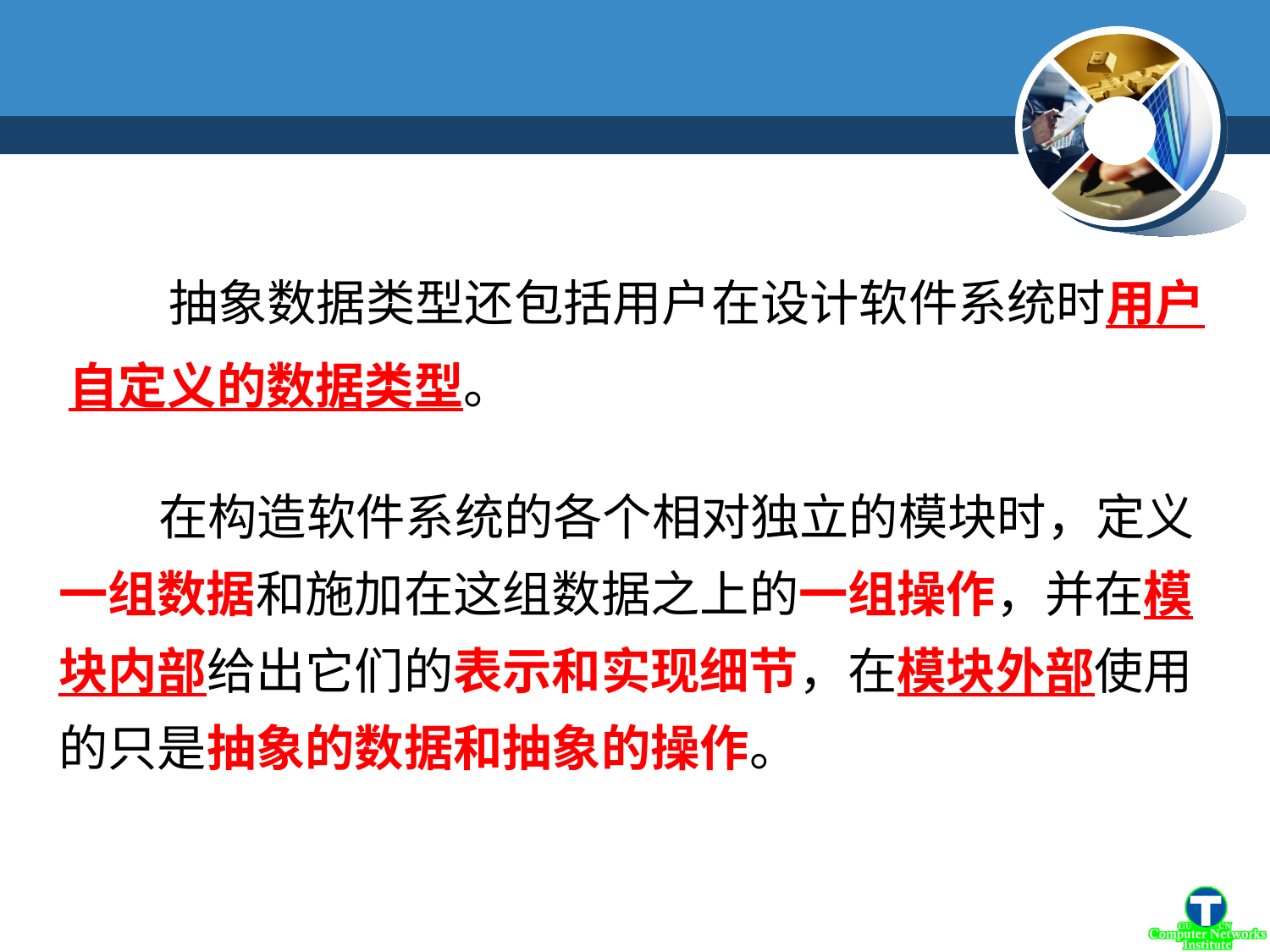

抽象数据类型还包括用户在设计软件系统时用户自定义的数据类型。
        在构造软件系统的各个相对独立的模块时，定义一组数据和施加在这组数据之上的一组操作，并在模块内部给出它们的表示和实现细节，在模块外部使用的只是抽象的数据和抽象的操作。